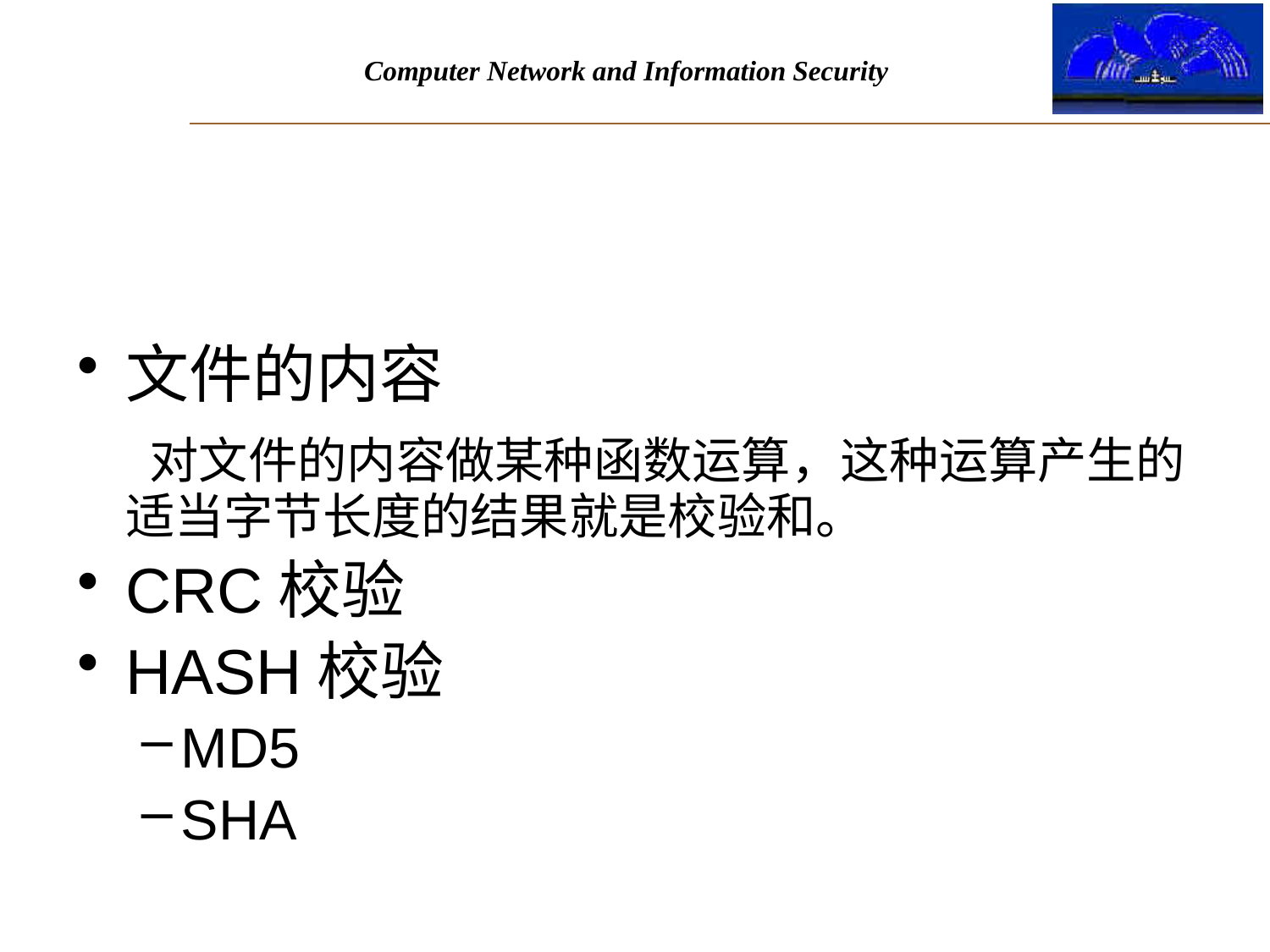

#
文件的内容
    对文件的内容做某种函数运算，这种运算产生的适当字节长度的结果就是校验和。
CRC校验
HASH校验
MD5
SHA